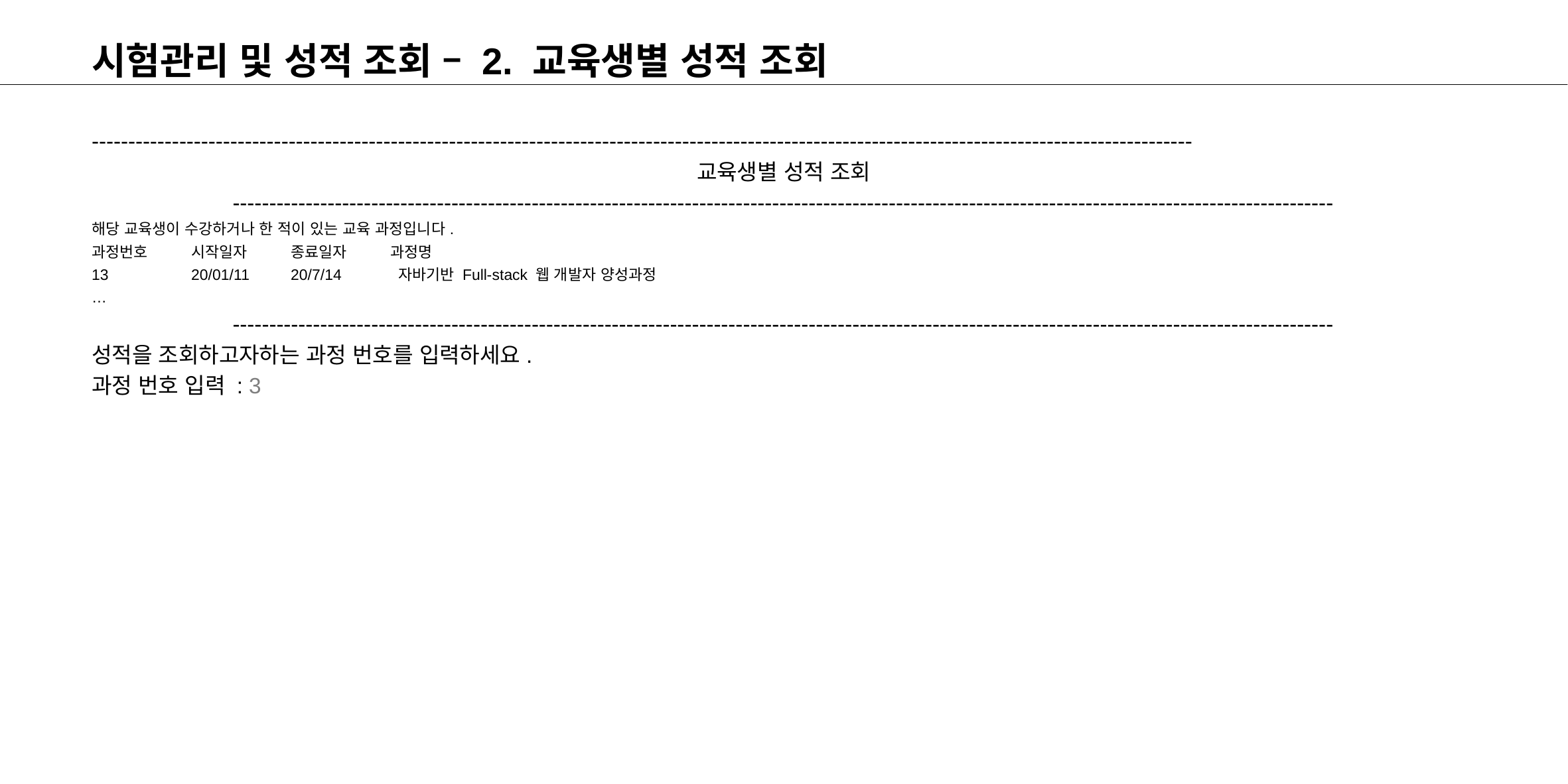

# 시험관리 및 성적 조회 – 2. 교육생별 성적 조회
-------------------------------------------------------------------------------------------------------------------------------------------------------
교육생별 성적 조회
-------------------------------------------------------------------------------------------------------------------------------------------------------
해당 교육생이 수강하거나 한 적이 있는 교육 과정입니다.
과정번호	시작일자	종료일자	과정명
13	20/01/11	20/7/14	 자바기반 Full-stack 웹 개발자 양성과정
…
-------------------------------------------------------------------------------------------------------------------------------------------------------
성적을 조회하고자하는 과정 번호를 입력하세요.
과정 번호 입력 : 3